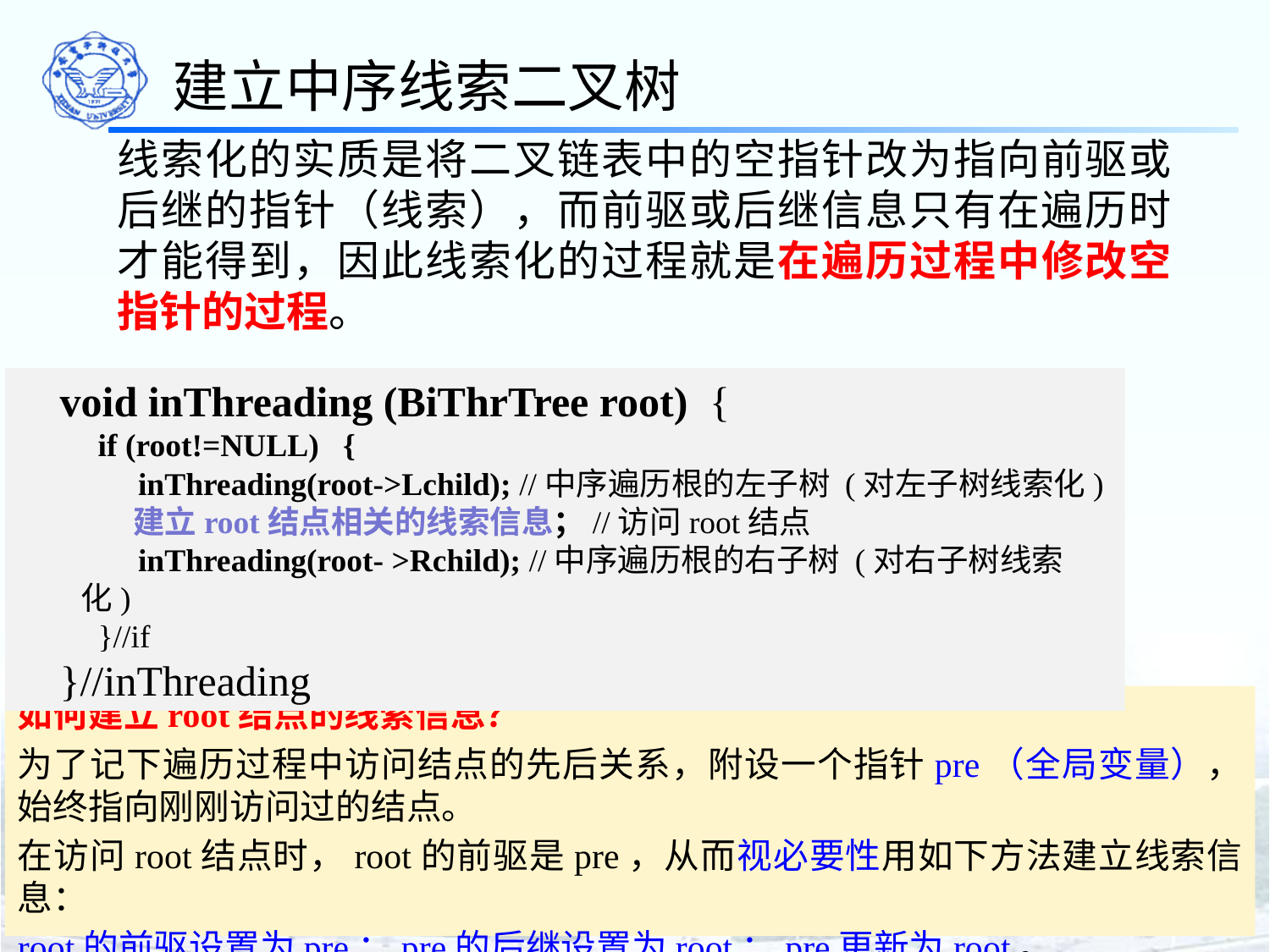

建立中序线索二叉树
线索化的实质是将二叉链表中的空指针改为指向前驱或后继的指针（线索），而前驱或后继信息只有在遍历时才能得到，因此线索化的过程就是在遍历过程中修改空指针的过程。

    void inThreading (BiThrTree root)  {
          if (root!=NULL)   {
               inThreading(root->Lchild); //中序遍历根的左子树 (对左子树线索化)
               建立root结点相关的线索信息；//访问root结点
               inThreading(root- >Rchild); //中序遍历根的右子树 (对右子树线索化)
          }//if
    }//inThreading
如何建立root结点的线索信息？
为了记下遍历过程中访问结点的先后关系，附设一个指针pre（全局变量），始终指向刚刚访问过的结点。
在访问root结点时，root的前驱是pre，从而视必要性用如下方法建立线索信息：
root的前驱设置为pre；pre的后继设置为root；pre更新为root。
131